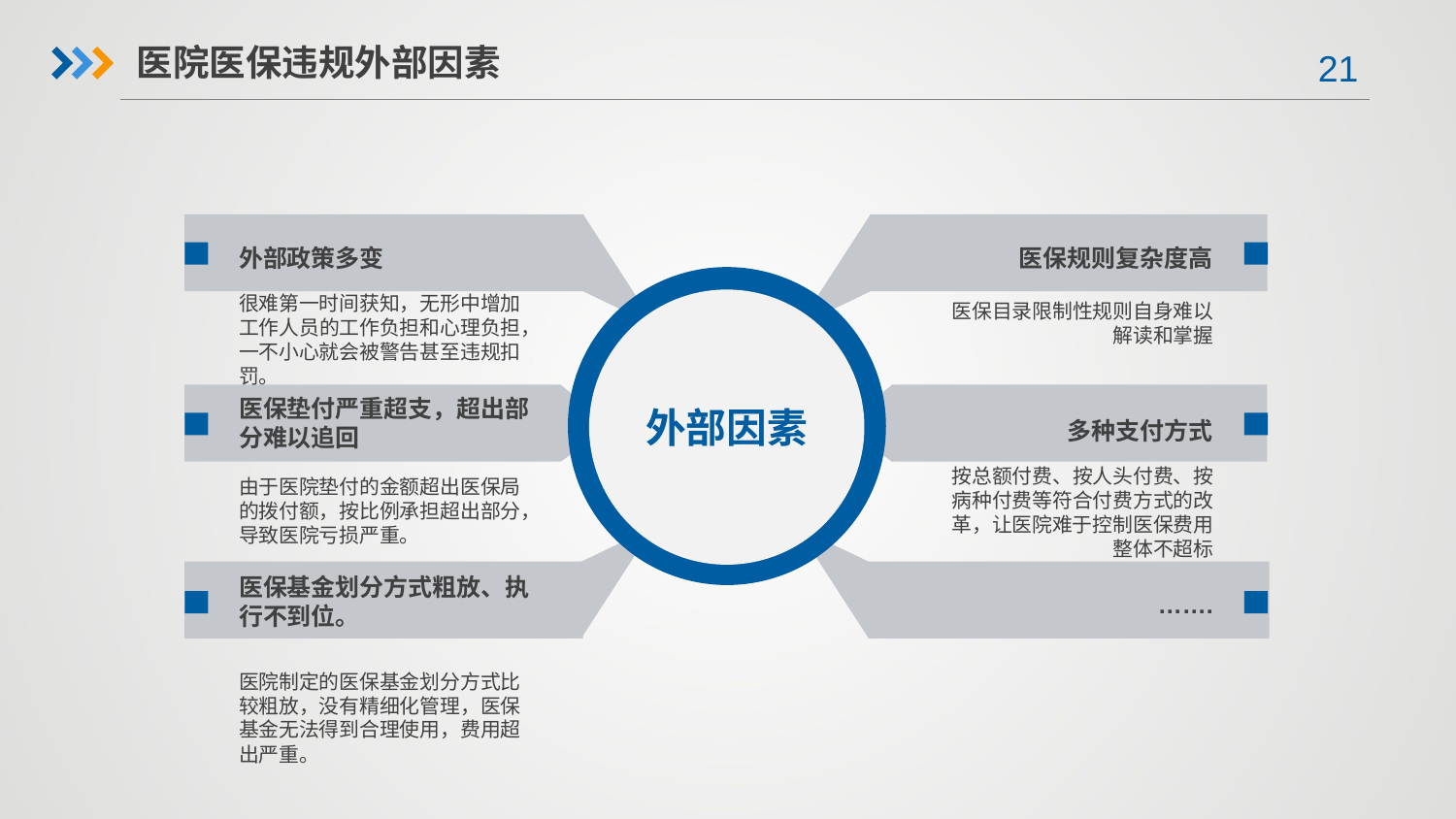

医院医保违规外部因素

外部政策多变
医保规则复杂度高

外部因素
医保目录限制性规则自身难以解读和掌握
很难第一时间获知，无形中增加工作人员的工作负担和心理负担，一不小心就会被警告甚至违规扣罚。

医保垫付严重超支，超出部分难以追回
多种支付方式

由于医院垫付的金额超出医保局的拨付额，按比例承担超出部分，导致医院亏损严重。
按总额付费、按人头付费、按病种付费等符合付费方式的改革，让医院难于控制医保费用整体不超标

医保基金划分方式粗放、执行不到位。
…….

医院制定的医保基金划分方式比较粗放，没有精细化管理，医保基金无法得到合理使用，费用超出严重。